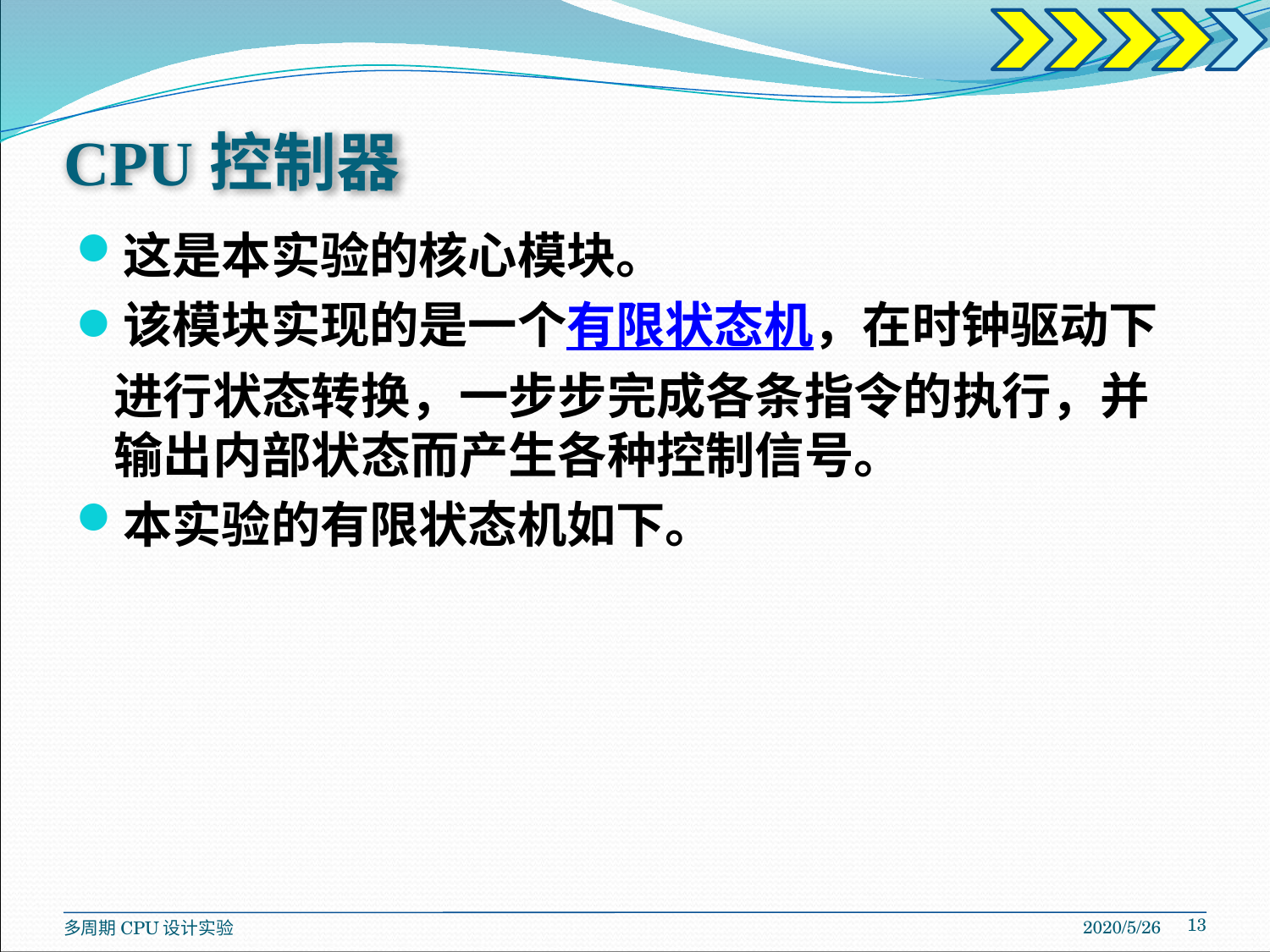

# CPU控制器
这是本实验的核心模块。
该模块实现的是一个有限状态机，在时钟驱动下进行状态转换，一步步完成各条指令的执行，并输出内部状态而产生各种控制信号。
本实验的有限状态机如下。

2020/5/26
13
多周期CPU设计实验